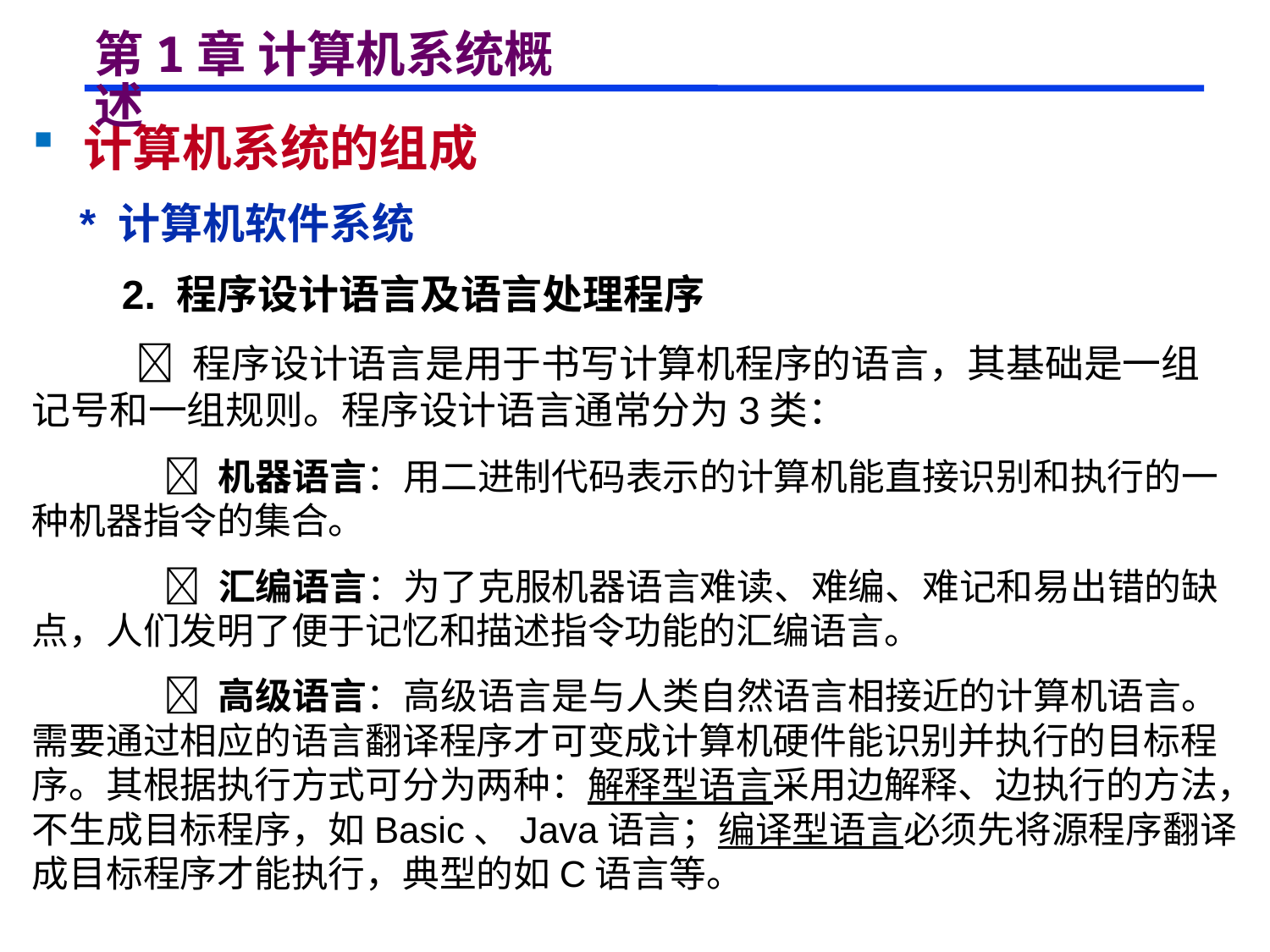

# 第1章 计算机系统概述
 计算机系统的组成
    * 计算机软件系统
        2. 程序设计语言及语言处理程序
            • 程序设计语言是用于书写计算机程序的语言，其基础是一组记号和一组规则。程序设计语言通常分为3类：
                ♦ 机器语言：用二进制代码表示的计算机能直接识别和执行的一种机器指令的集合。
                ♦ 汇编语言：为了克服机器语言难读、难编、难记和易出错的缺点，人们发明了便于记忆和描述指令功能的汇编语言。
                ♦ 高级语言：高级语言是与人类自然语言相接近的计算机语言。需要通过相应的语言翻译程序才可变成计算机硬件能识别并执行的目标程序。其根据执行方式可分为两种：解释型语言采用边解释、边执行的方法，不生成目标程序，如Basic、Java语言；编译型语言必须先将源程序翻译成目标程序才能执行，典型的如C语言等。